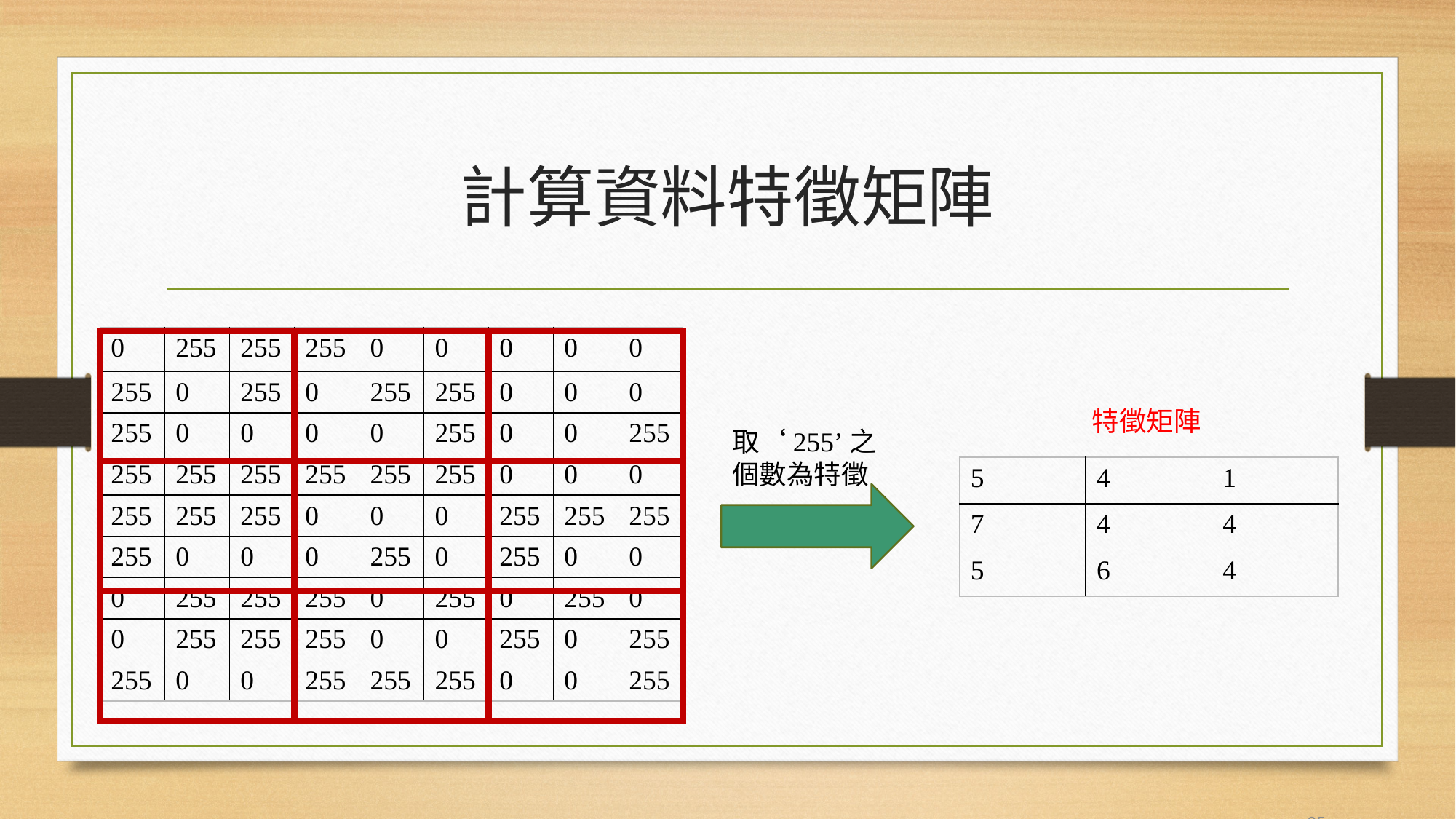

# 計算資料特徵矩陣
| 0 | 255 | 255 | 255 | 0 | 0 | 0 | 0 | 0 |
| --- | --- | --- | --- | --- | --- | --- | --- | --- |
| 255 | 0 | 255 | 0 | 255 | 255 | 0 | 0 | 0 |
| 255 | 0 | 0 | 0 | 0 | 255 | 0 | 0 | 255 |
| 255 | 255 | 255 | 255 | 255 | 255 | 0 | 0 | 0 |
| 255 | 255 | 255 | 0 | 0 | 0 | 255 | 255 | 255 |
| 255 | 0 | 0 | 0 | 255 | 0 | 255 | 0 | 0 |
| 0 | 255 | 255 | 255 | 0 | 255 | 0 | 255 | 0 |
| 0 | 255 | 255 | 255 | 0 | 0 | 255 | 0 | 255 |
| 255 | 0 | 0 | 255 | 255 | 255 | 0 | 0 | 255 |
|  |  |  |
| --- | --- | --- |
|  |  |  |
|  |  |  |
特徵矩陣
取‘255’之個數為特徵
| 5 | 4 | 1 |
| --- | --- | --- |
| 7 | 4 | 4 |
| 5 | 6 | 4 |

25